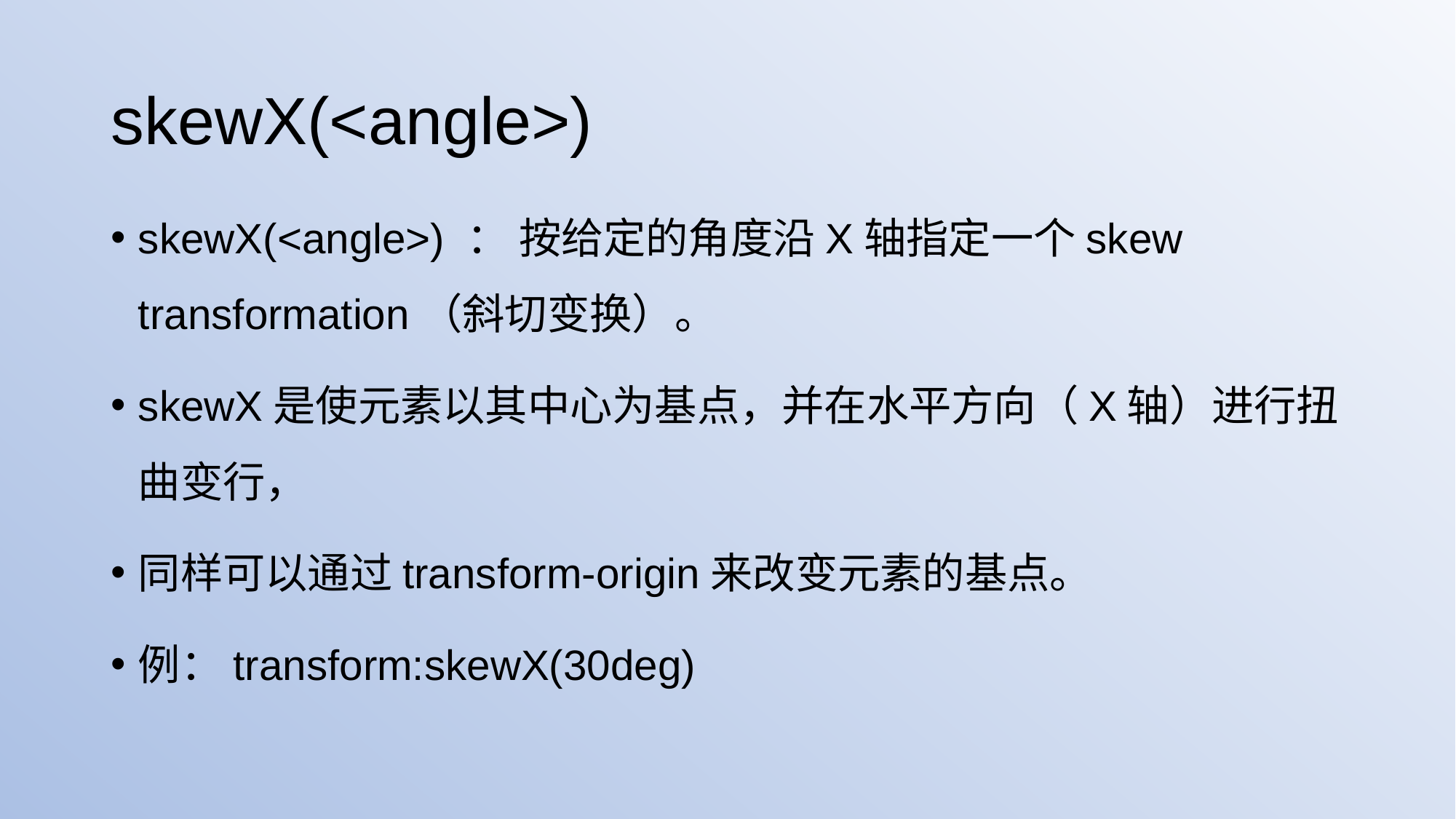

# skewX(<angle>)
skewX(<angle>) ： 按给定的角度沿X轴指定一个skew transformation（斜切变换）。
skewX是使元素以其中心为基点，并在水平方向（X轴）进行扭曲变行，
同样可以通过transform-origin来改变元素的基点。
例：transform:skewX(30deg)